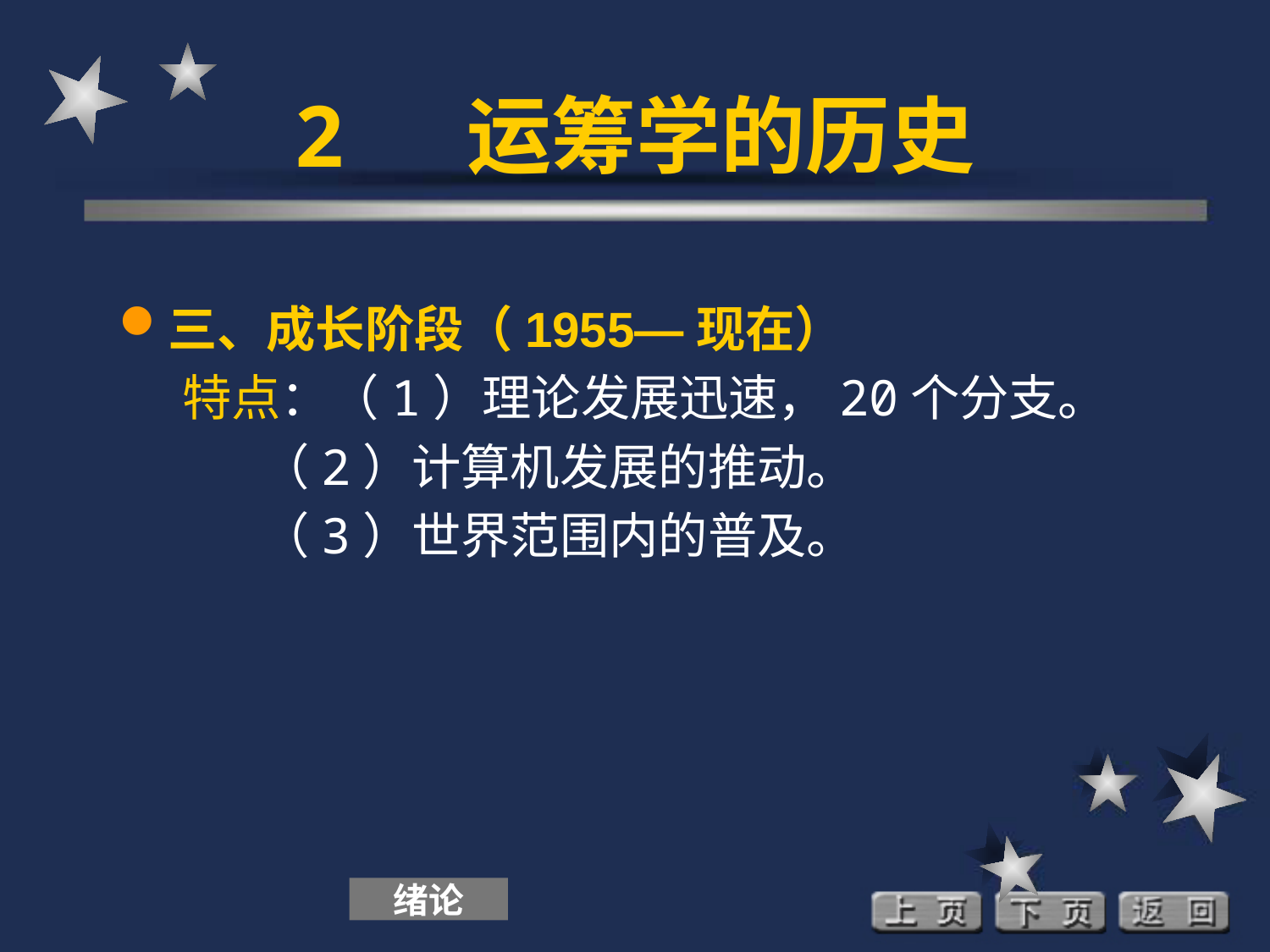

2  运筹学的历史

三、成长阶段（1955—现在）
特点：（1）理论发展迅速，20个分支。
      （2）计算机发展的推动。
      （3）世界范围内的普及。
绪论